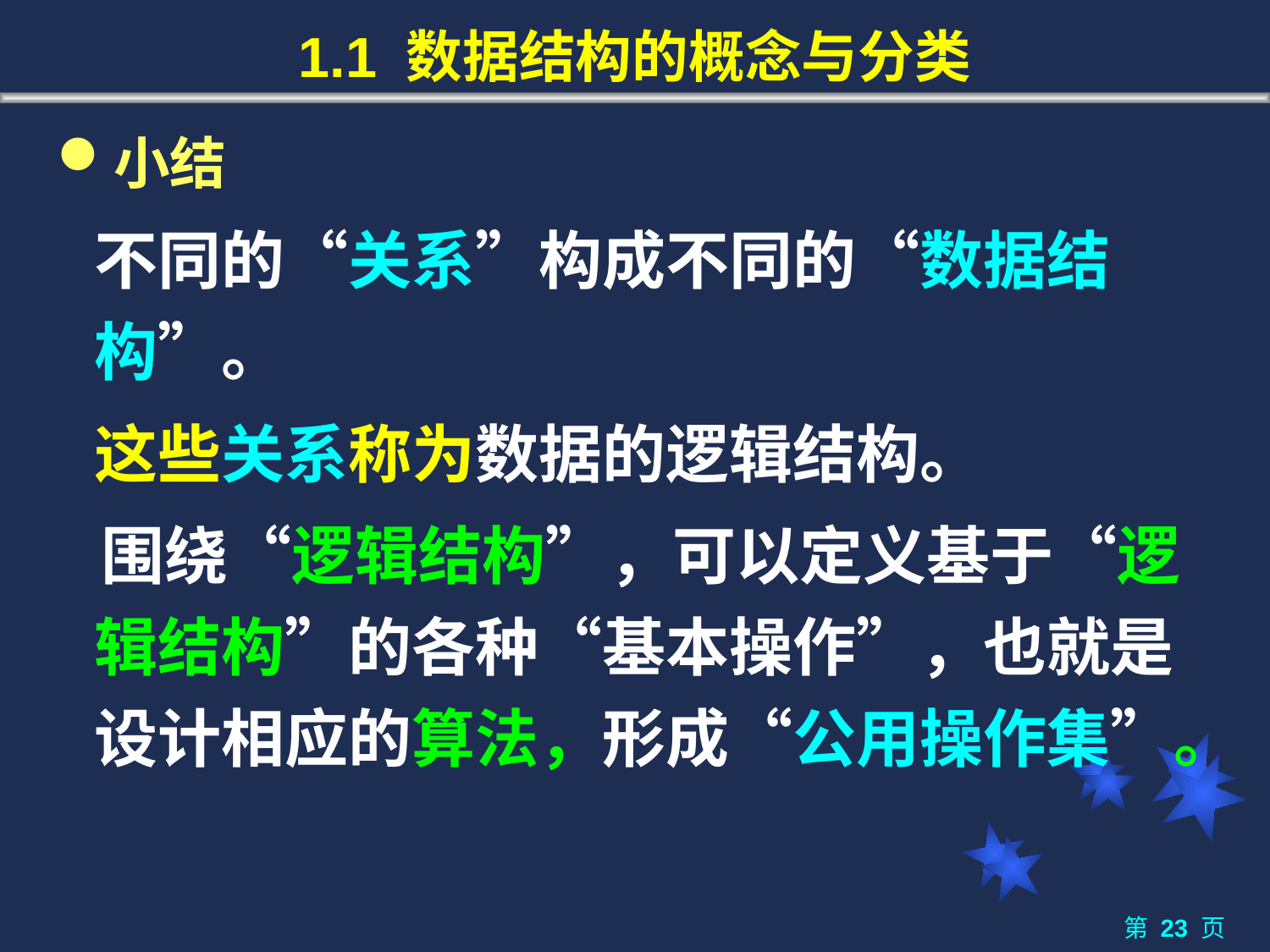

# 1.1 数据结构的概念与分类
小结
	不同的“关系”构成不同的“数据结构”。
	这些关系称为数据的逻辑结构。
  围绕“逻辑结构”，可以定义基于“逻辑结构”的各种“基本操作”，也就是设计相应的算法，形成“公用操作集”。
第 23 页